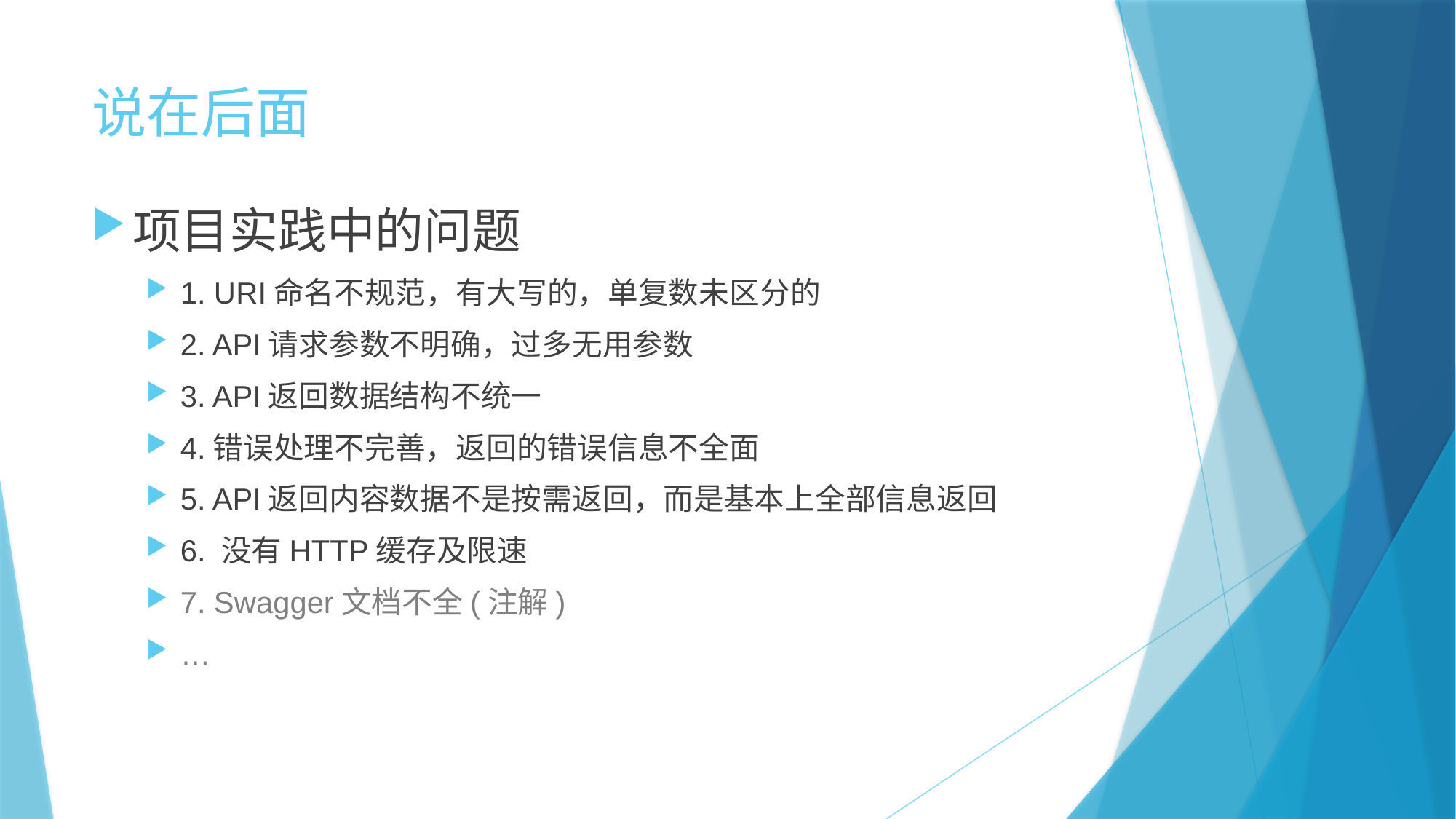

# 说在后面
项目实践中的问题
1. URI命名不规范，有大写的，单复数未区分的
2. API请求参数不明确，过多无用参数
3. API返回数据结构不统一
4.错误处理不完善，返回的错误信息不全面
5. API返回内容数据不是按需返回，而是基本上全部信息返回
6. 没有HTTP缓存及限速
7. Swagger文档不全(注解)
…